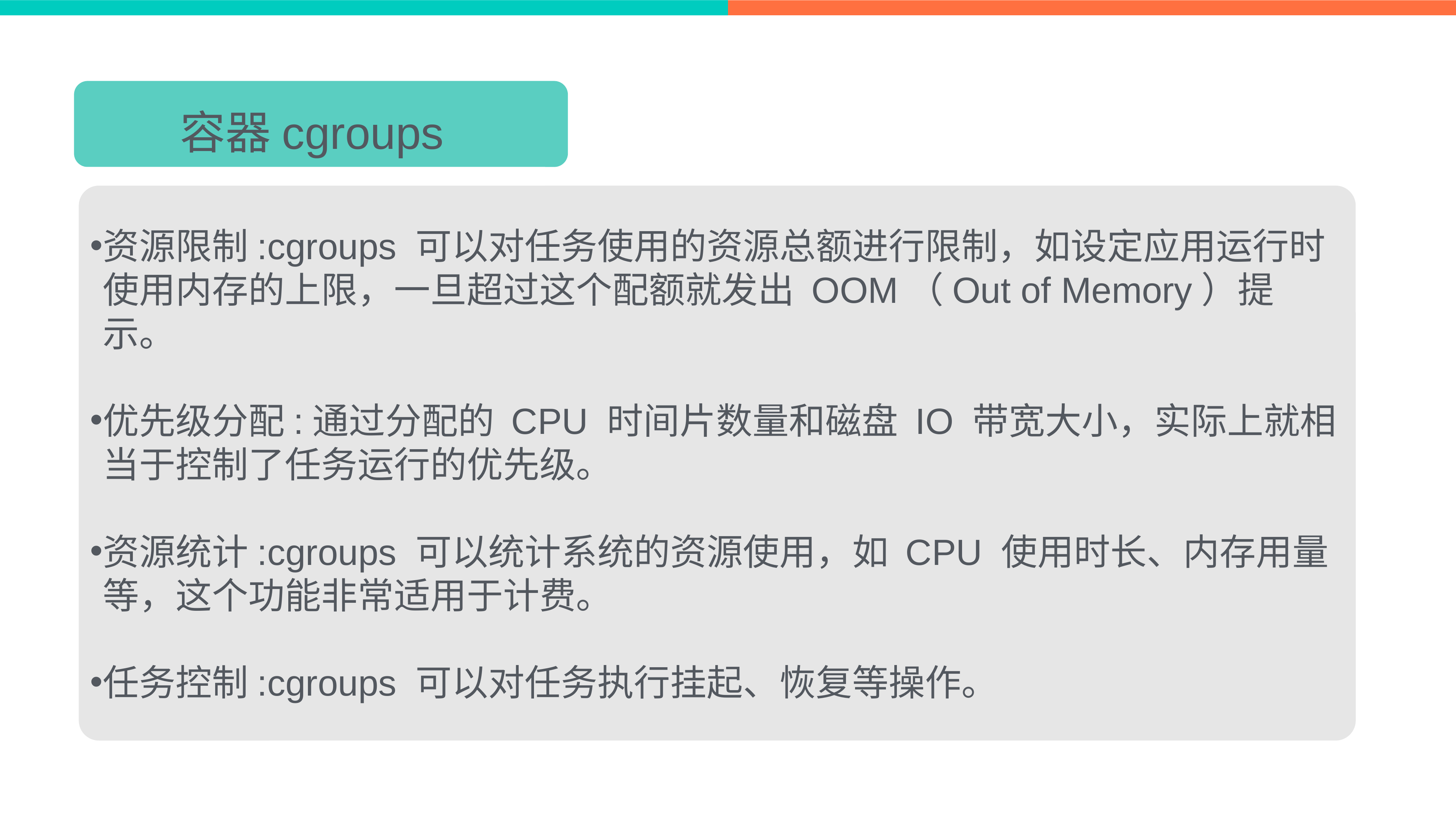

资源限制:cgroups 可以对任务使用的资源总额进行限制，如设定应用运行时使用内存的上限，一旦超过这个配额就发出 OOM（Out of Memory）提示。

优先级分配:通过分配的 CPU 时间片数量和磁盘 IO 带宽大小，实际上就相当于控制了任务运行的优先级。

资源统计:cgroups 可以统计系统的资源使用，如 CPU 使用时长、内存用量等，这个功能非常适用于计费。

任务控制:cgroups 可以对任务执行挂起、恢复等操作。
容器cgroups